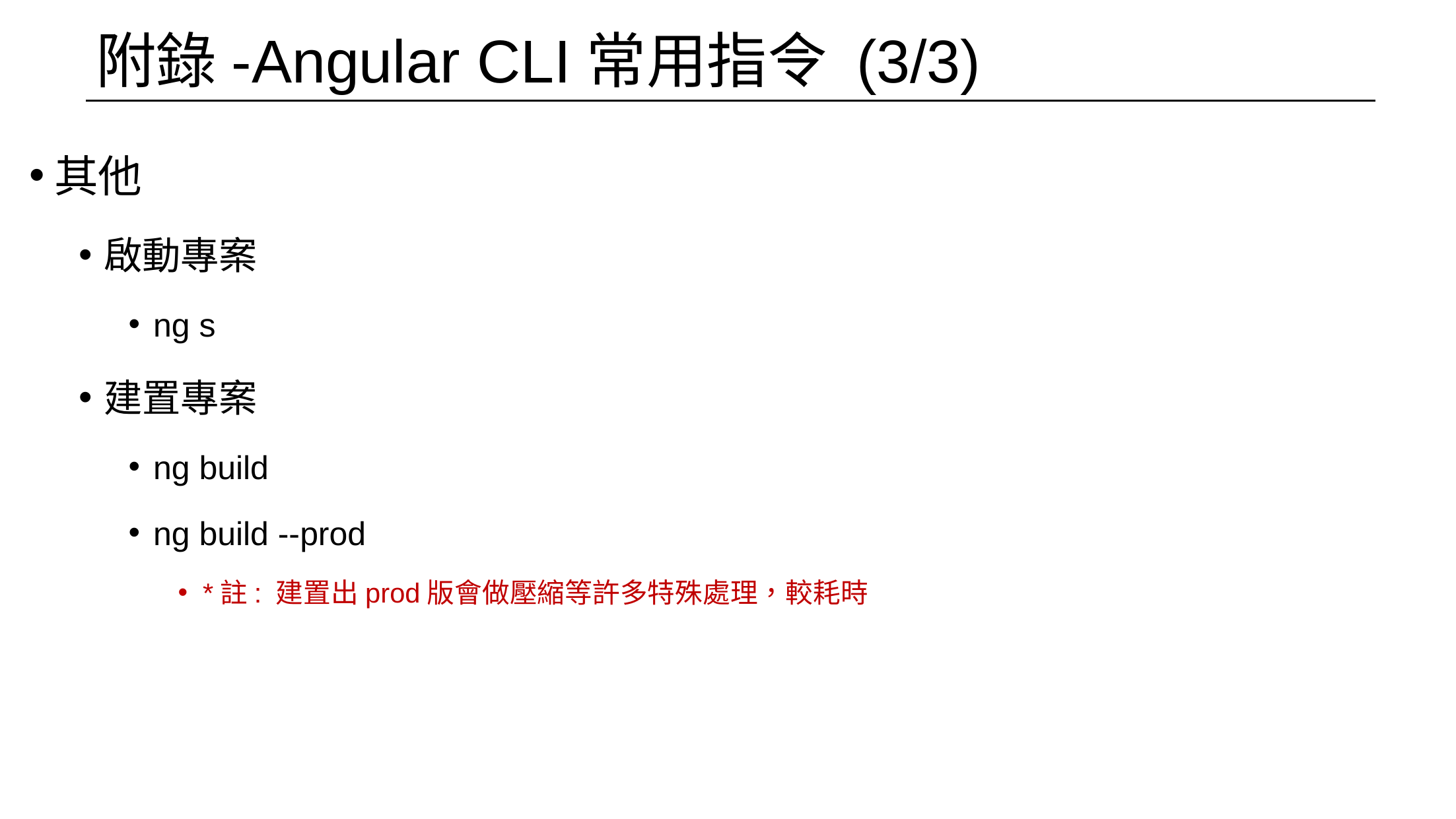

# 附錄-Angular CLI常用指令 (3/3)
其他
啟動專案
ng s
建置專案
ng build
ng build --prod
*註: 建置出prod版會做壓縮等許多特殊處理，較耗時